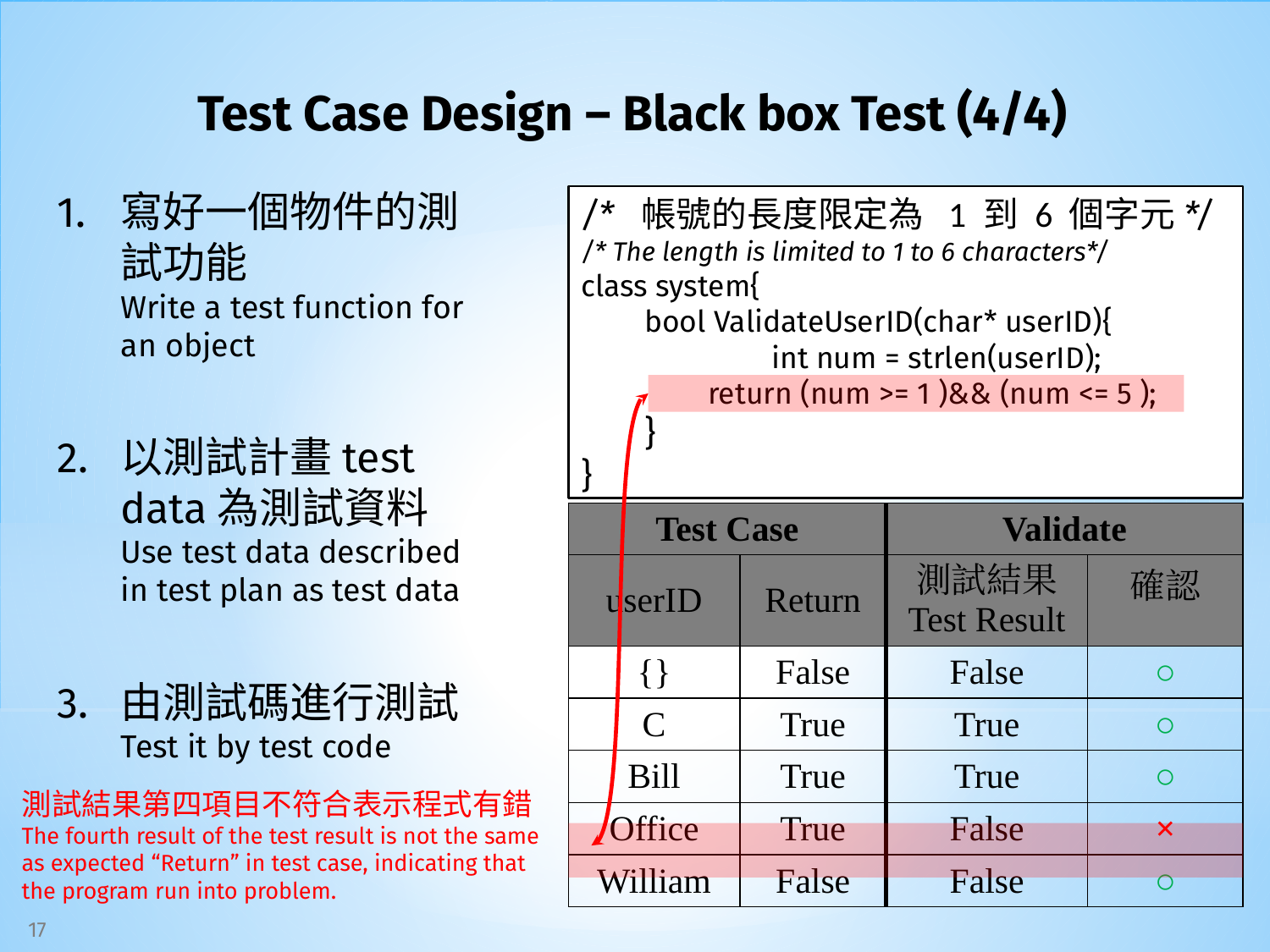

Test Case Design – Black box Test (4/4)
寫好一個物件的測試功能
Write a test function for an object

以測試計畫test data為測試資料
Use test data described in test plan as test data

由測試碼進行測試
Test it by test code
/*  帳號的長度限定為  1 到 6 個字元*/
/* The length is limited to 1 to 6 characters*/
class system{
bool ValidateUserID(char* userID){
	int num = strlen(userID);
return (num >= 1 )&& (num <= 5 );
}
}

| Test Case |  | Validate |  |
| --- | --- | --- | --- |
| userID | Return | 測試結果 Test Result | 確認 |
| {} | False | False | ○ |
| C | True | True | ○ |
| Bill | True | True | ○ |
| Office | True | False | × |
| William | False | False | ○ |
測試結果第四項目不符合表示程式有錯
The fourth result of the test result is not the same
as expected “Return” in test case, indicating that
the program run into problem.

17